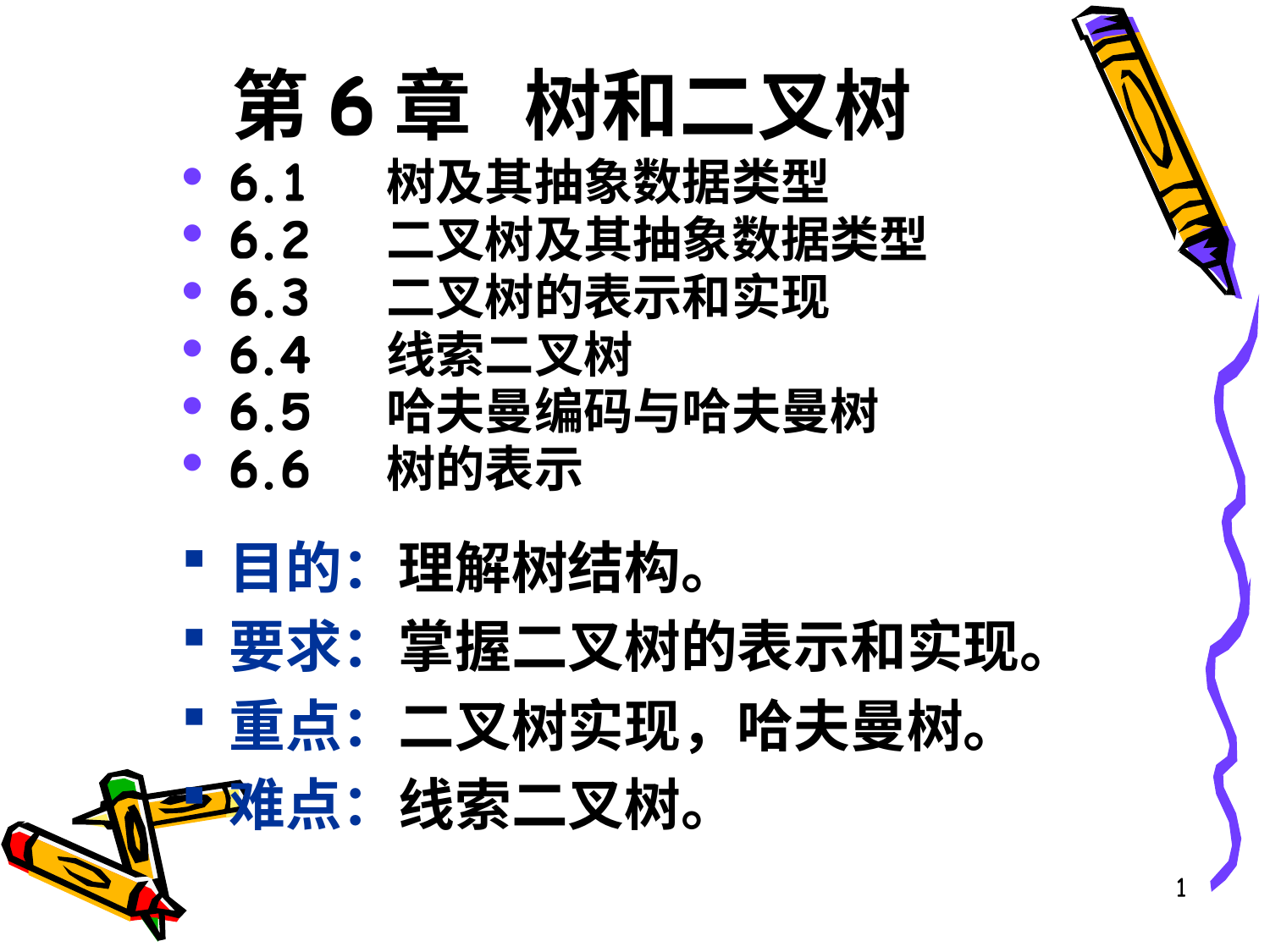

# 第6章   树和二叉树
6.1   树及其抽象数据类型
6.2   二叉树及其抽象数据类型
6.3   二叉树的表示和实现
6.4   线索二叉树
6.5   哈夫曼编码与哈夫曼树
6.6   树的表示

目的：理解树结构。
要求：掌握二叉树的表示和实现。
重点：二叉树实现，哈夫曼树。
难点：线索二叉树。
1